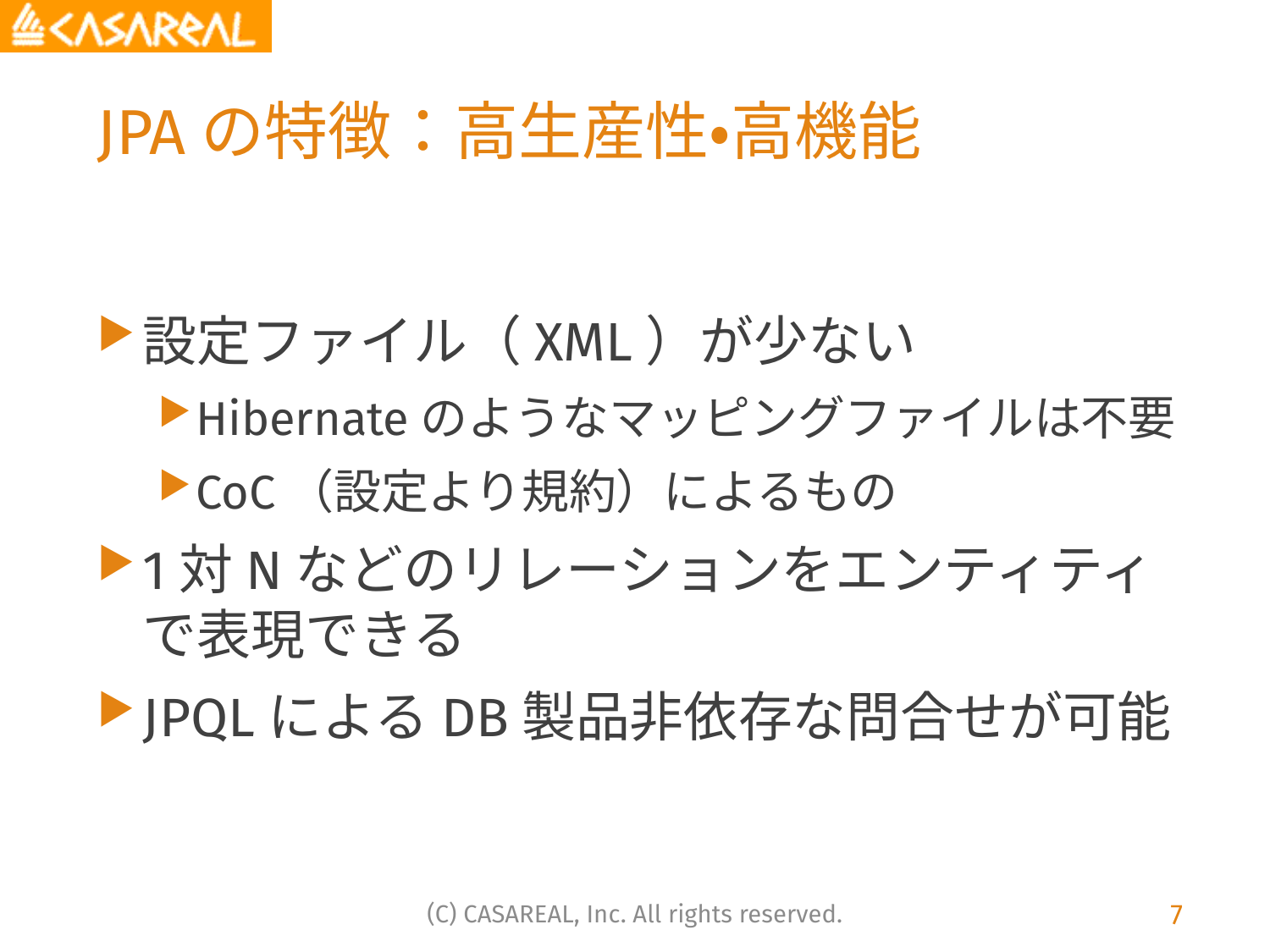

# JPAの特徴：高生産性・高機能
設定ファイル（XML）が少ない
Hibernateのようなマッピングファイルは不要
CoC（設定より規約）によるもの
1対Nなどのリレーションをエンティティで表現できる
JPQLによるDB製品非依存な問合せが可能
(C) CASAREAL, Inc. All rights reserved.
7